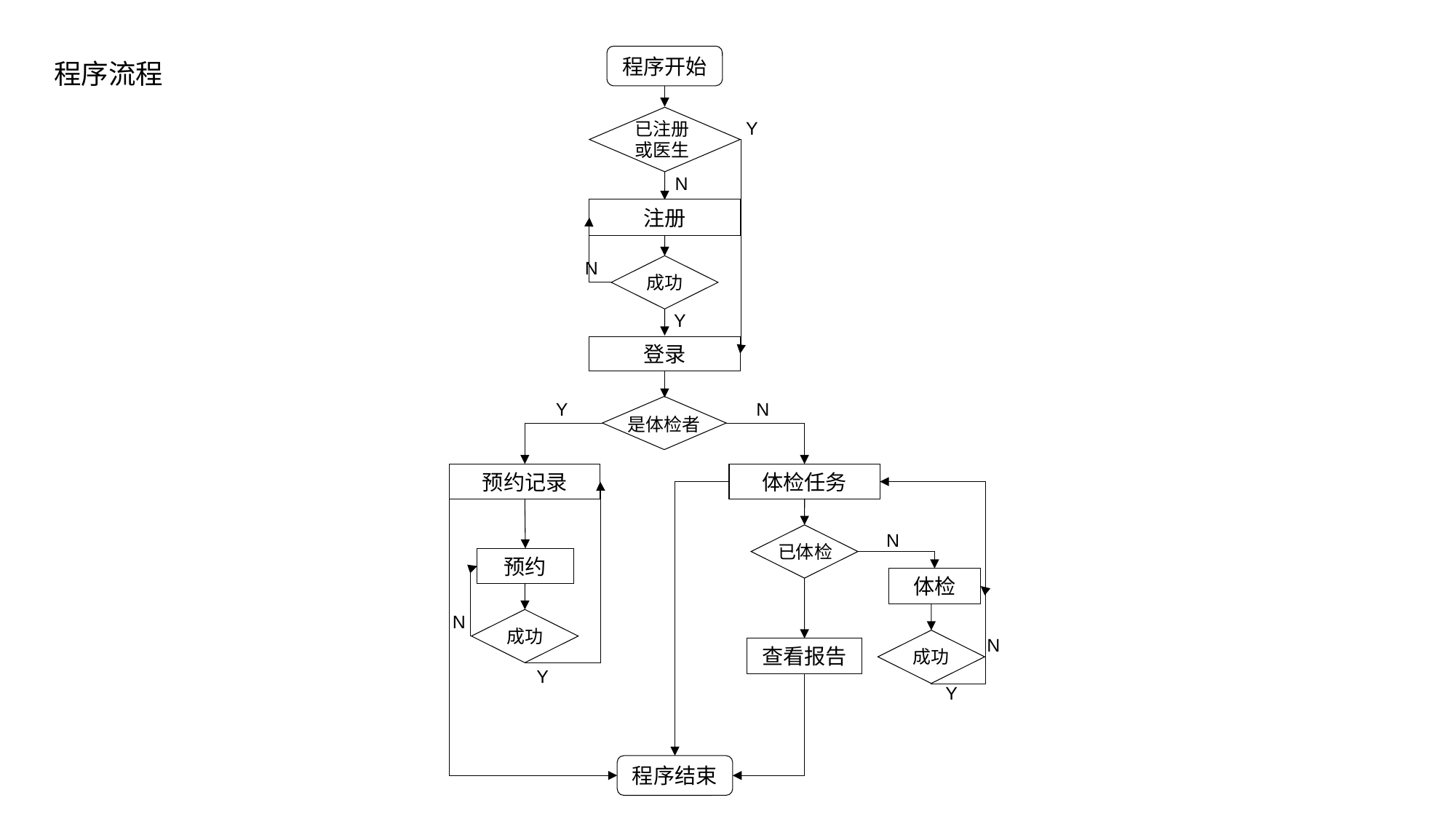

程序开始

已注册或医生
Y
N
注册
N

成功
Y
登录
Y
N

是体检者
预约记录
体检任务
N

已体检
预约
体检
N

成功
N

成功
查看报告
Y
Y
程序结束
程序流程